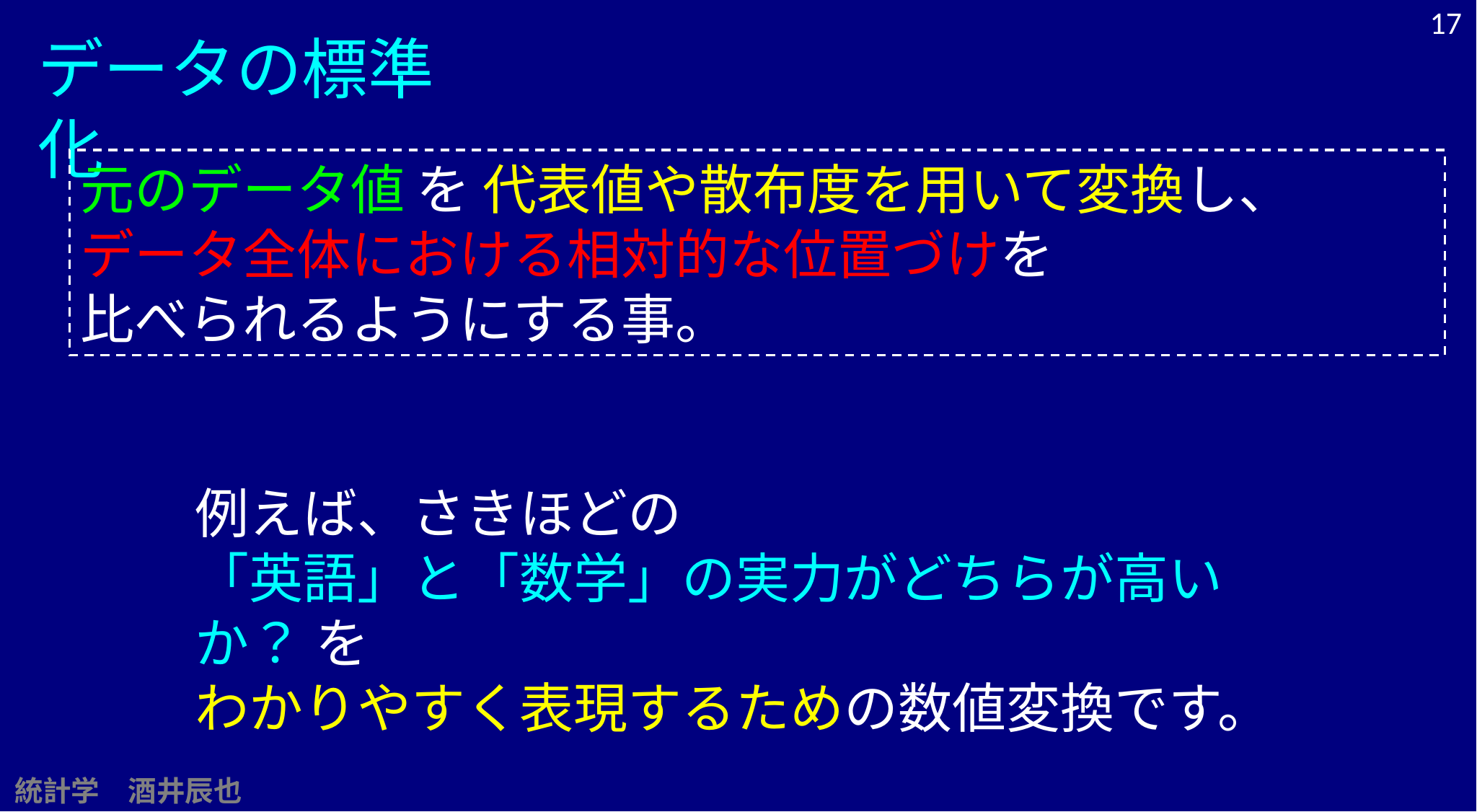

17
データの標準化
元のデータ値 を 代表値や散布度を用いて変換し、
データ全体における相対的な位置づけを
比べられるようにする事。
例えば、さきほどの
「英語」と「数学」の実力がどちらが高いか？ を
わかりやすく表現するための数値変換です。
統計学　酒井辰也